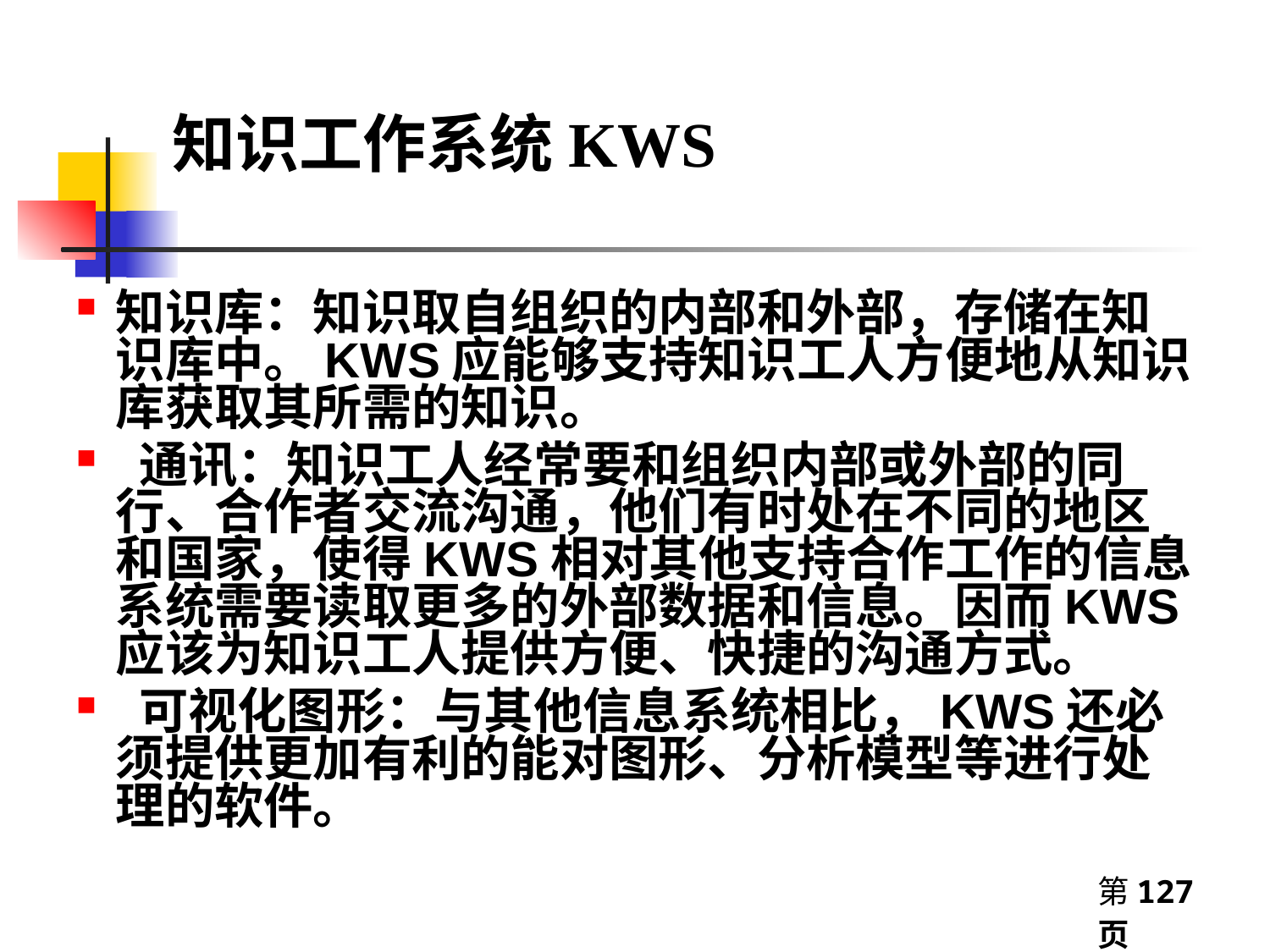

# 知识工作系统KWS
知识库：知识取自组织的内部和外部，存储在知识库中。KWS应能够支持知识工人方便地从知识库获取其所需的知识。
 通讯：知识工人经常要和组织内部或外部的同行、合作者交流沟通，他们有时处在不同的地区和国家，使得KWS相对其他支持合作工作的信息系统需要读取更多的外部数据和信息。因而KWS应该为知识工人提供方便、快捷的沟通方式。
 可视化图形：与其他信息系统相比，KWS还必须提供更加有利的能对图形、分析模型等进行处理的软件。